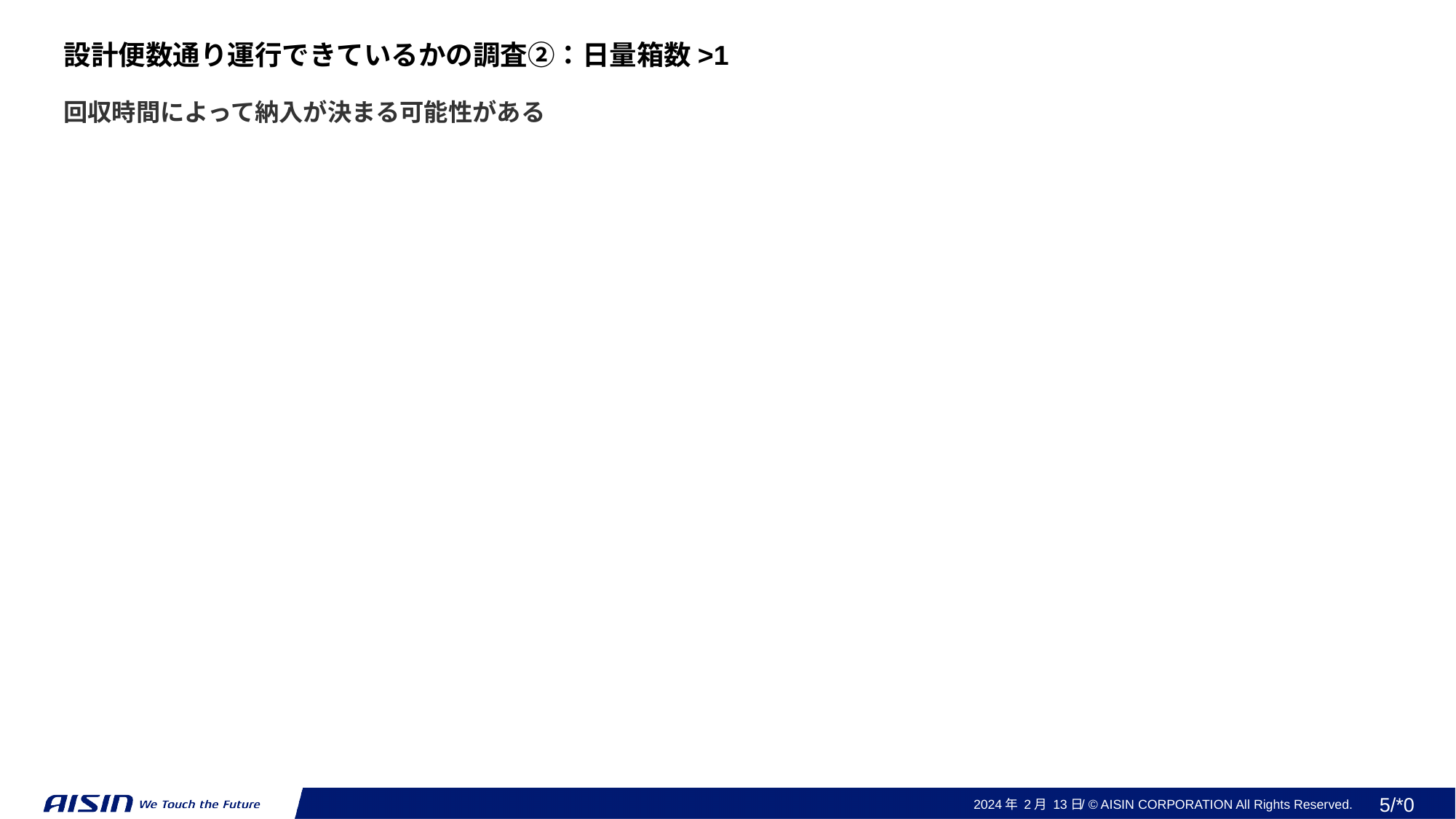

設計便数通り運行できているかの調査②：日量箱数>1
回収時間によって納入が決まる可能性がある
2024年 2月 13日